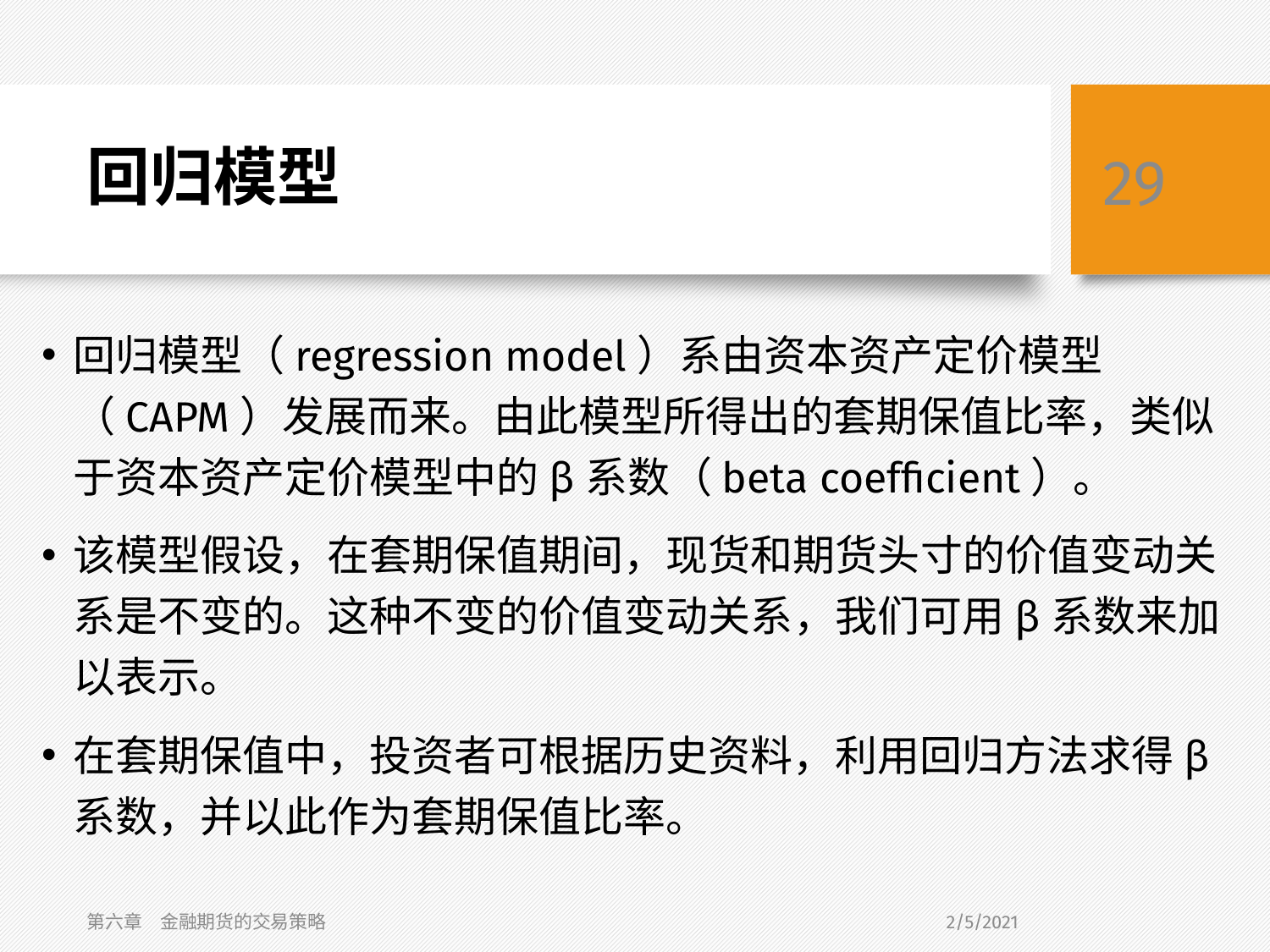

# 回归模型
29
回归模型（regression model）系由资本资产定价模型（CAPM）发展而来。由此模型所得出的套期保值比率，类似于资本资产定价模型中的β系数（beta coefficient）。
该模型假设，在套期保值期间，现货和期货头寸的价值变动关系是不变的。这种不变的价值变动关系，我们可用β系数来加以表示。
在套期保值中，投资者可根据历史资料，利用回归方法求得β系数，并以此作为套期保值比率。

2/5/2021
第六章　金融期货的交易策略